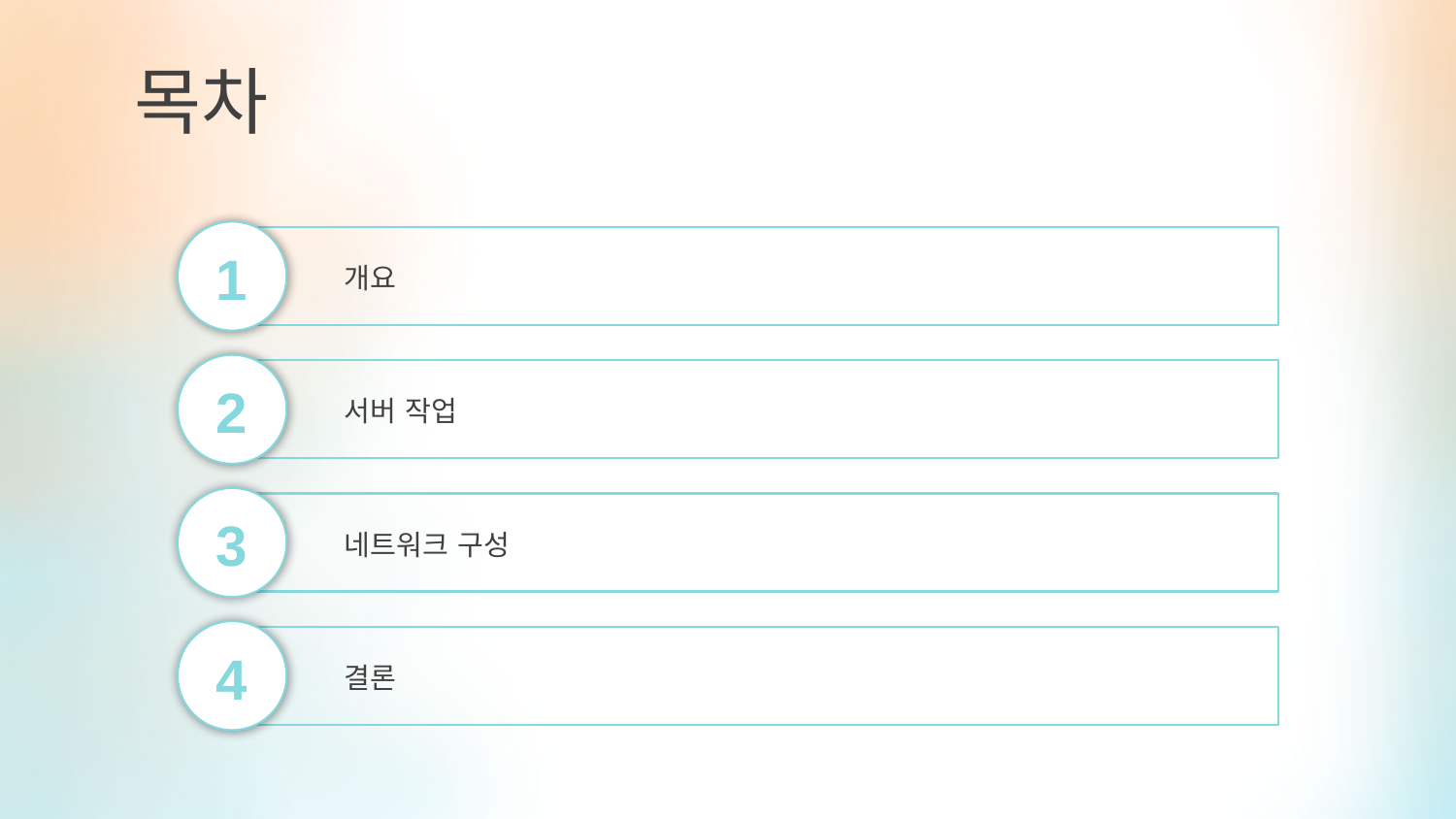

목차

1
개요

2
서버 작업

3
네트워크 구성

4
결론